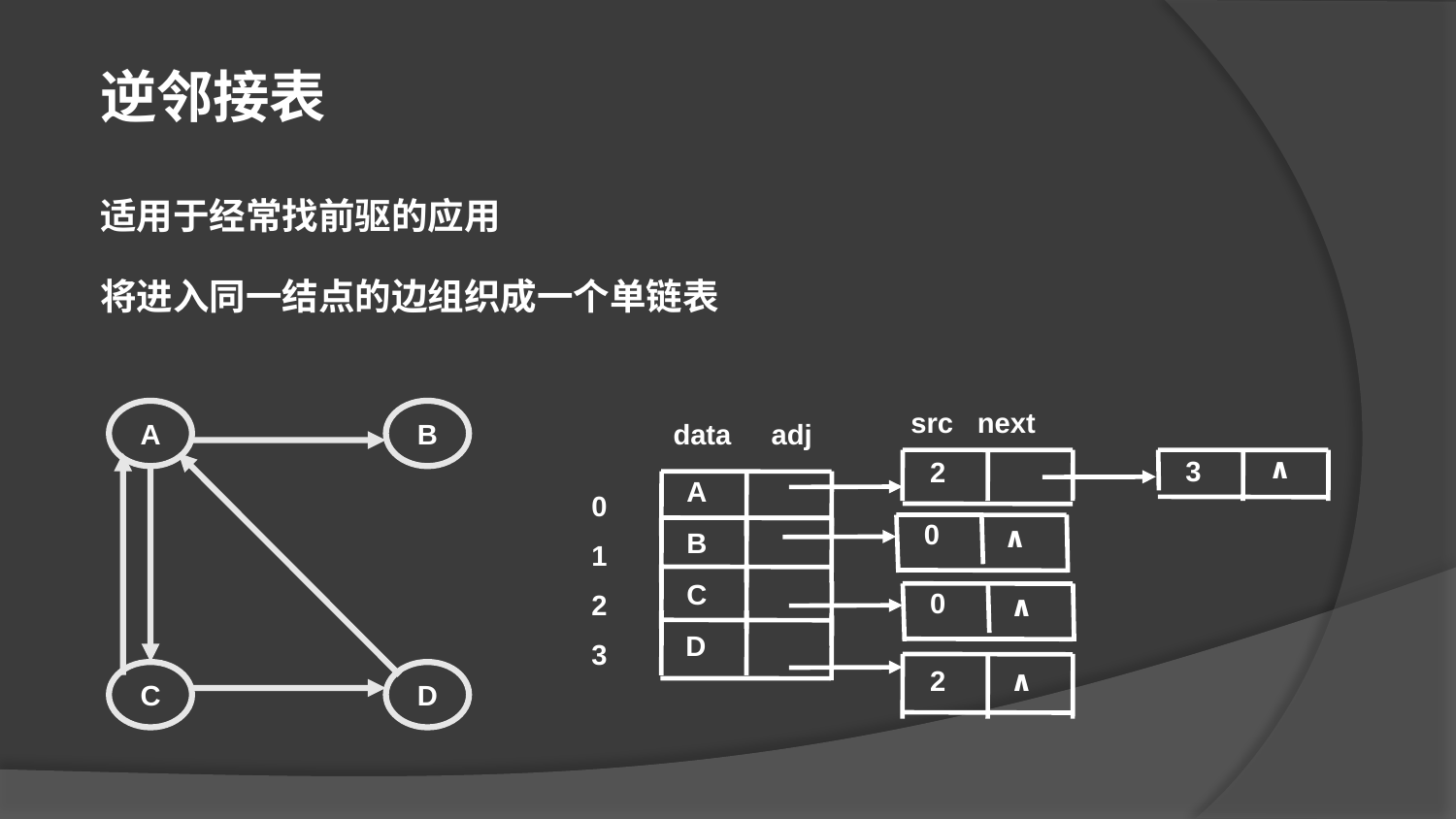

逆邻接表
适用于经常找前驱的应用
将进入同一结点的边组织成一个单链表
 src   next
A
B

C
D

     data     adj

∧
3
2

A

0
1
2
3

0
∧

B

C

0
∧

D

2
∧